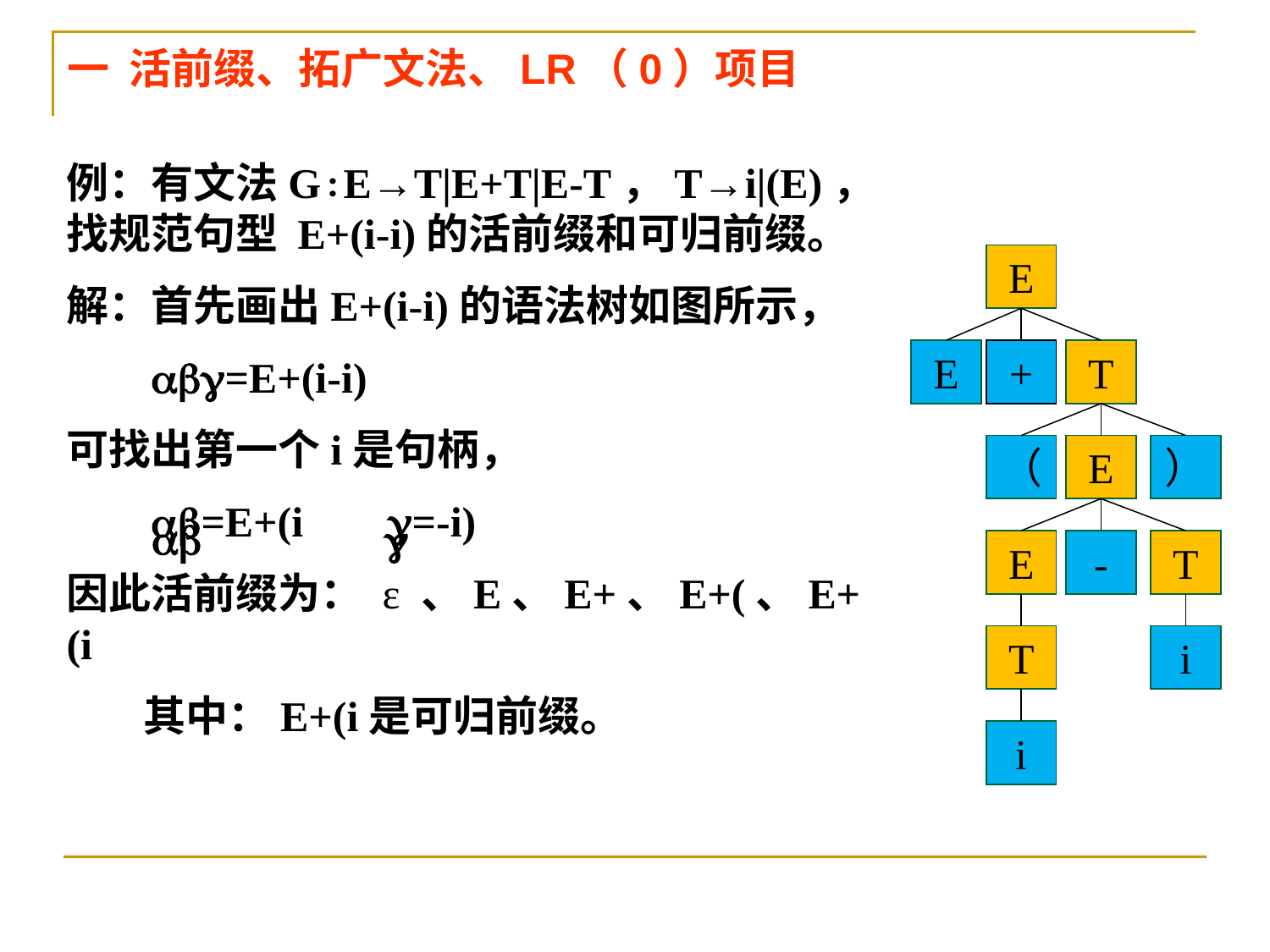

一  活前缀、拓广文法、LR（0）项目
例：有文法G∶E→T|E+T|E-T，T→i|(E)，找规范句型 E+(i-i)的活前缀和可归前缀。
解：首先画出E+(i-i)的语法树如图所示，
        αβγ=E+(i-i)
可找出第一个i是句柄，
        αβ=E+(i        γ=-i)
因此活前缀为： ε 、E、E+、E+(、E+(i
       其中：E+(i是可归前缀。
E
E
+
T
（
E
）
E
-
T
T
i
i

αβ
γ
43